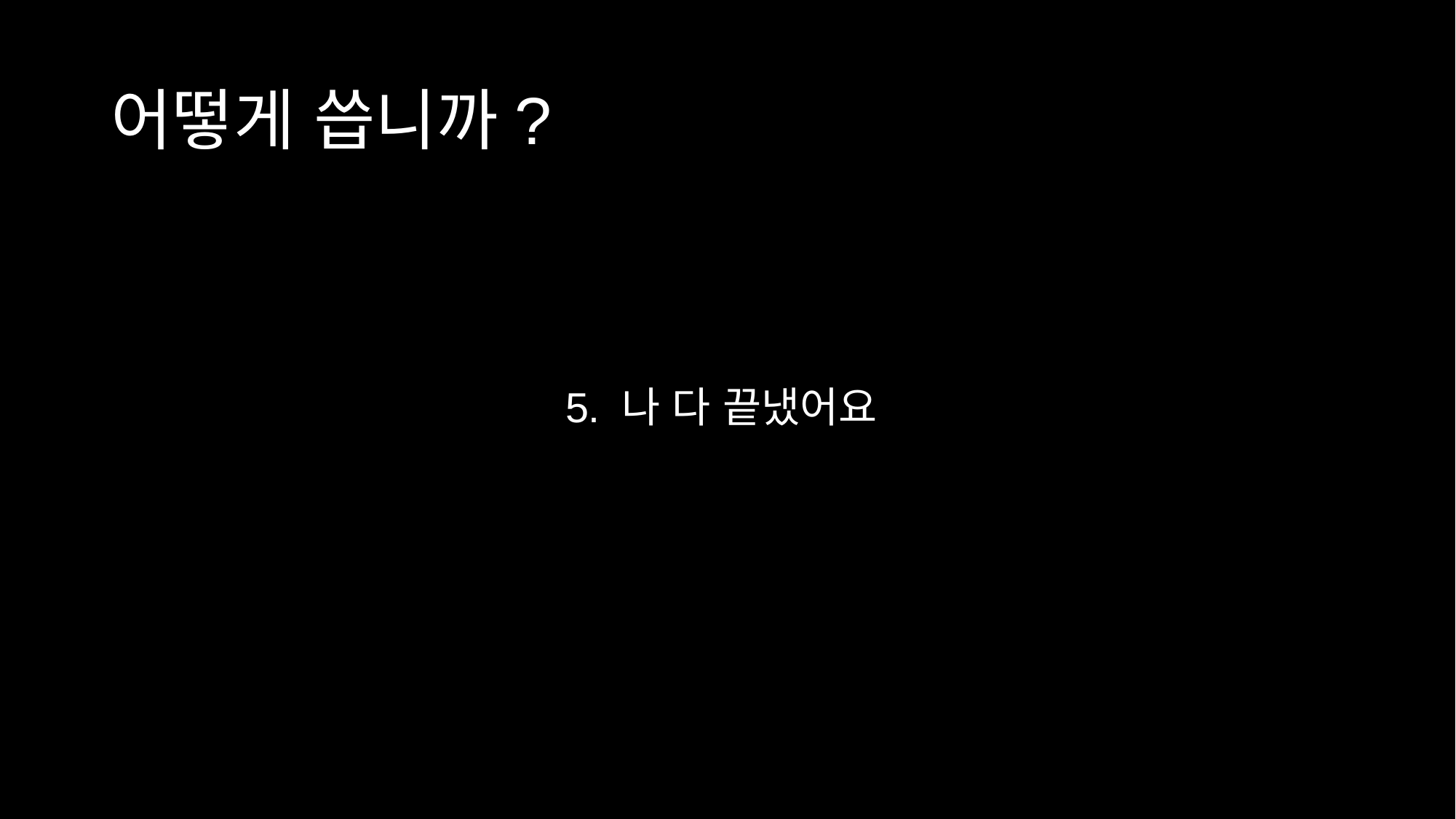

# 어떻게 씁니까?
5. 나 다 끝냈어요